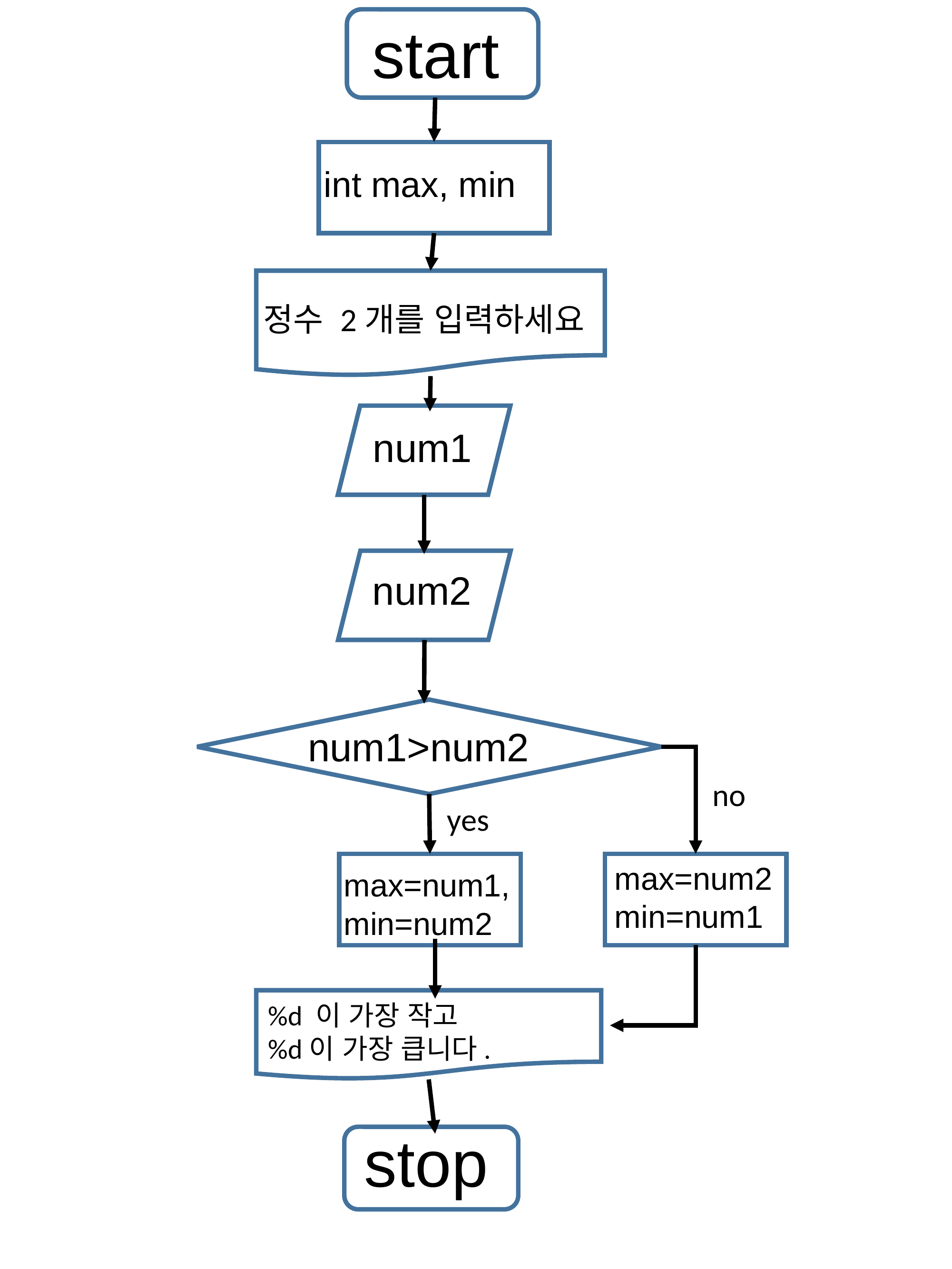

start

int max, min

정수 2개를 입력하세요

num1

num2

num1>num2
no
yes

max=num2
min=num1
max=num1,
min=num2

%d 이 가장 작고
%d이 가장 큽니다.
stop